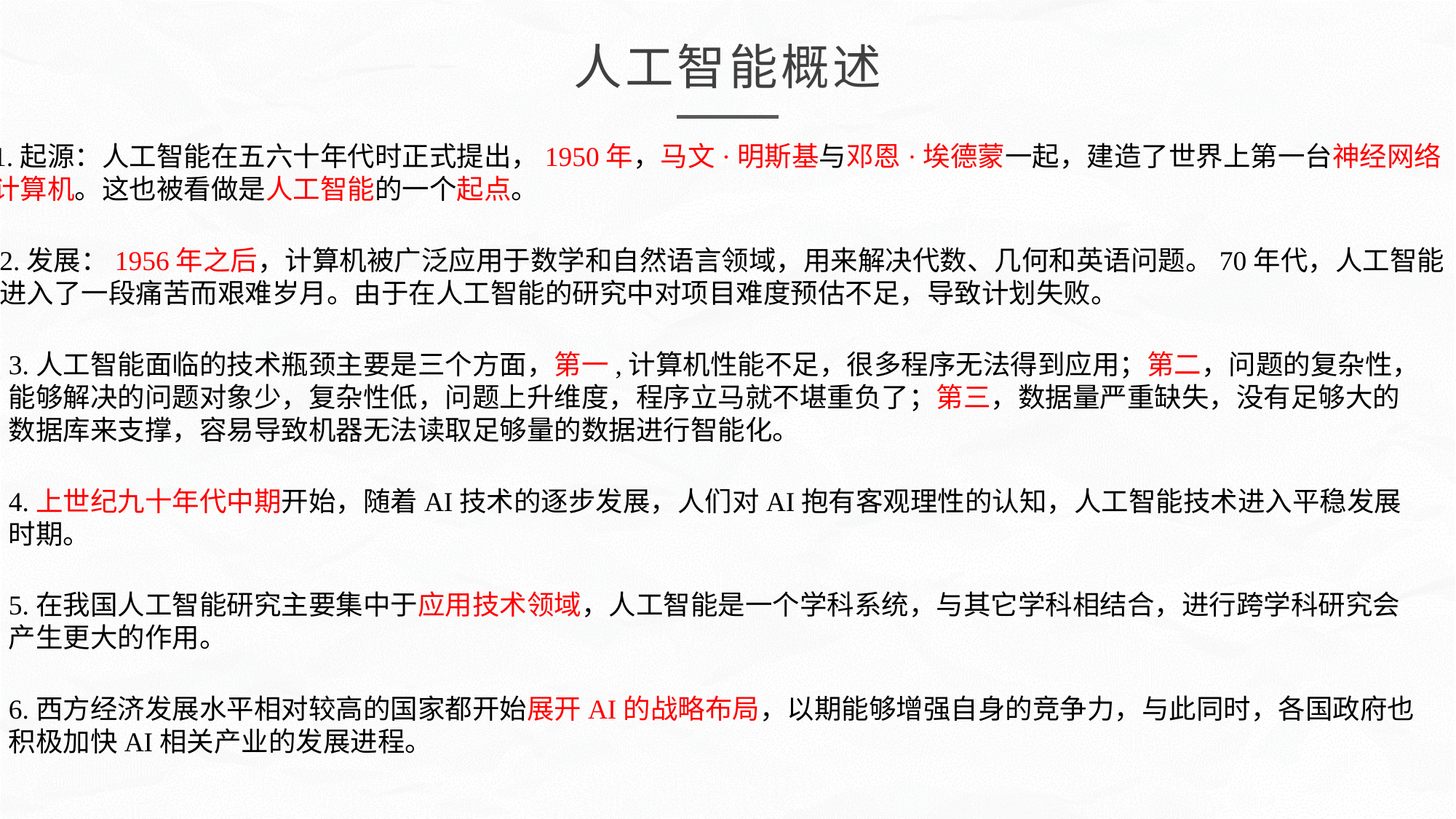

人工智能概述
1.起源：人工智能在五六十年代时正式提出，1950年，马文·明斯基与邓恩·埃德蒙一起，建造了世界上第一台神经网络
计算机。这也被看做是人工智能的一个起点。
2.发展：1956年之后，计算机被广泛应用于数学和自然语言领域，用来解决代数、几何和英语问题。70年代，人工智能
进入了一段痛苦而艰难岁月。由于在人工智能的研究中对项目难度预估不足，导致计划失败。
3.人工智能面临的技术瓶颈主要是三个方面，第一,计算机性能不足，很多程序无法得到应用；第二，问题的复杂性，能够解决的问题对象少，复杂性低，问题上升维度，程序立马就不堪重负了；第三，数据量严重缺失，没有足够大的数据库来支撑，容易导致机器无法读取足够量的数据进行智能化。
4.上世纪九十年代中期开始，随着AI技术的逐步发展，人们对AI抱有客观理性的认知，人工智能技术进入平稳发展时期。
5.在我国人工智能研究主要集中于应用技术领域，人工智能是一个学科系统，与其它学科相结合，进行跨学科研究会产生更大的作用。
6.西方经济发展水平相对较高的国家都开始展开AI的战略布局，以期能够增强自身的竞争力，与此同时，各国政府也积极加快AI相关产业的发展进程。